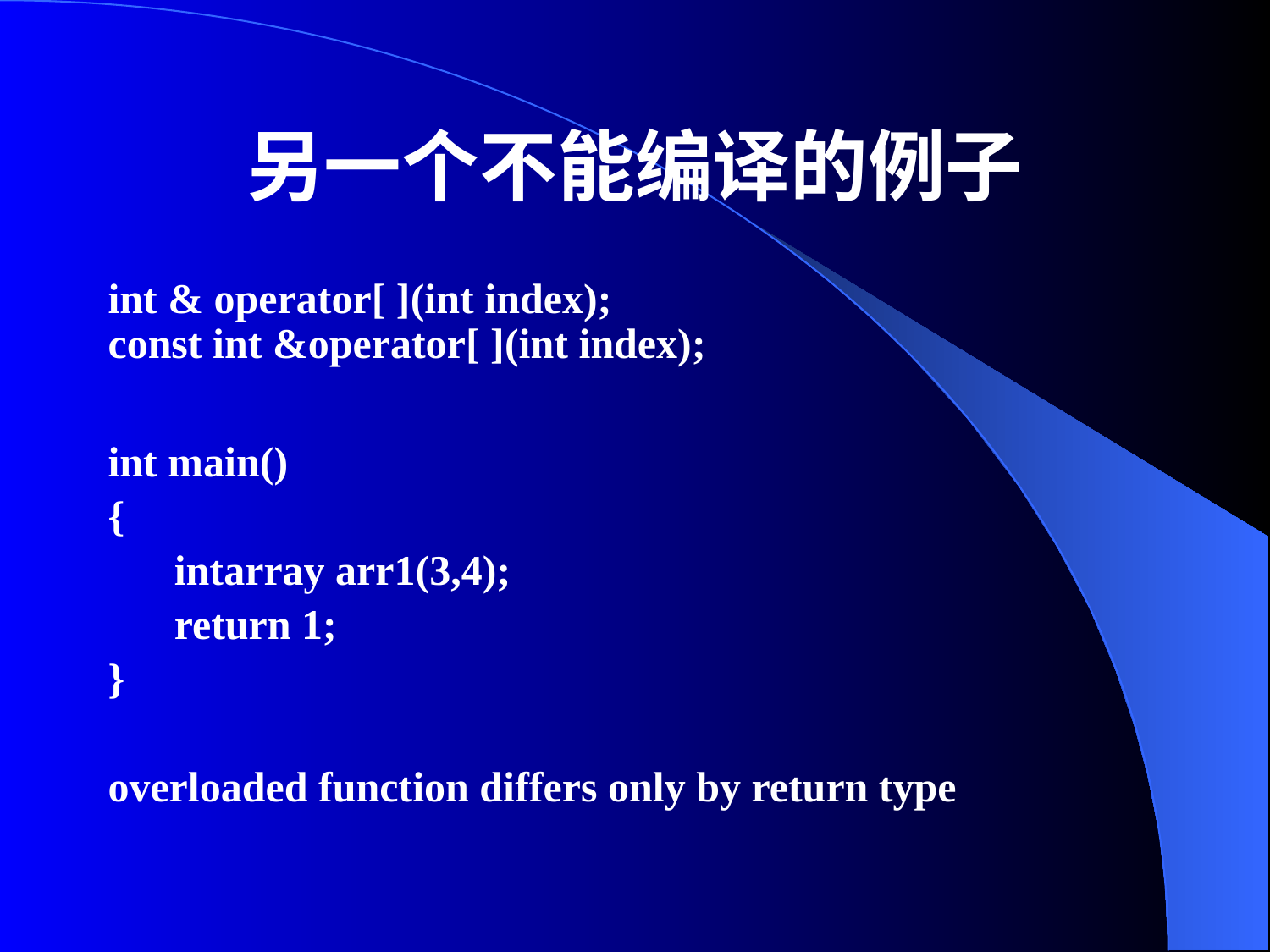

# 另一个不能编译的例子
int & operator[ ](int index);
const int &operator[ ](int index);

int main()
{
	intarray arr1(3,4);
	return 1;
}

overloaded function differs only by return type